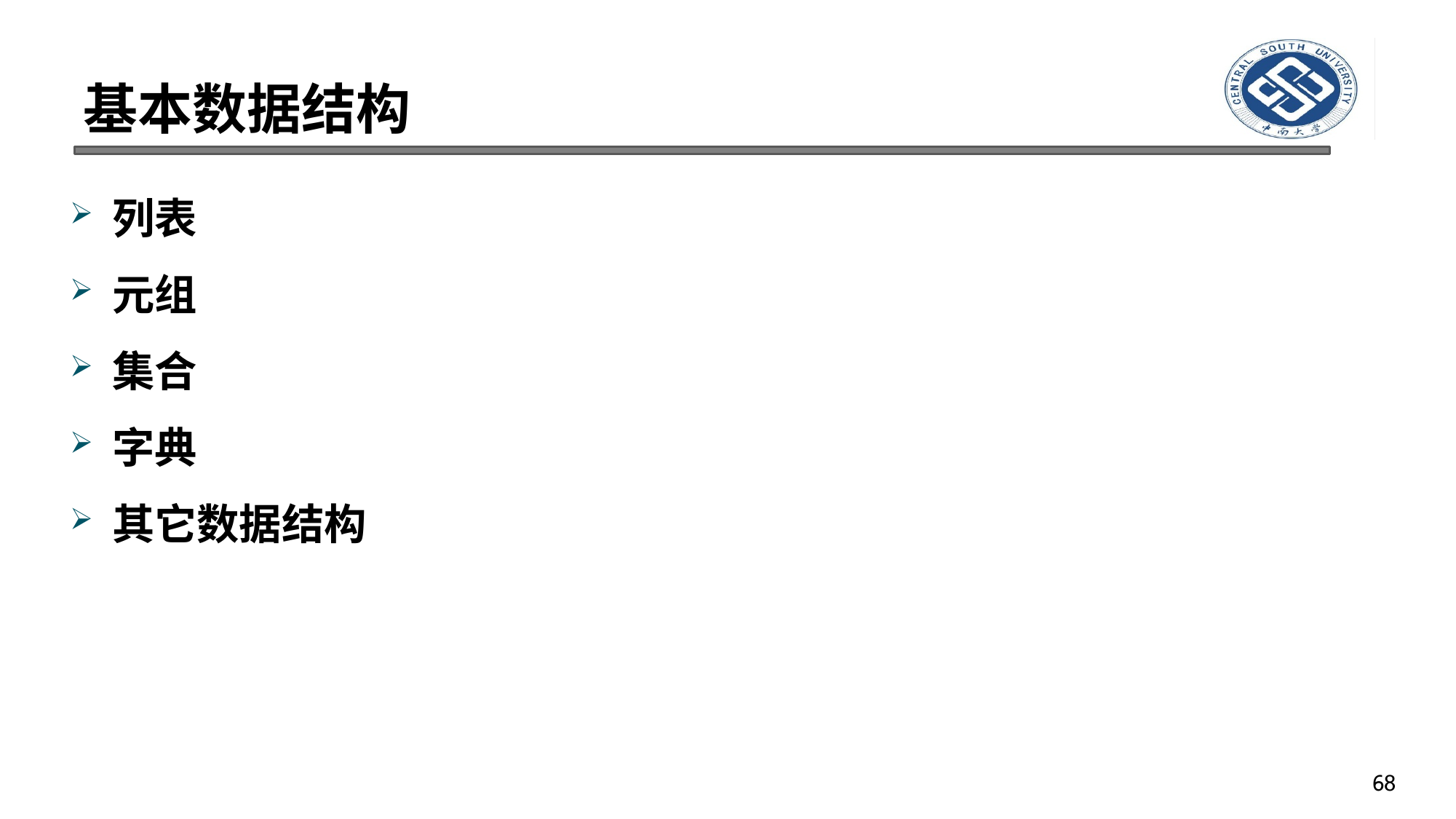

# 基本数据结构
列表
元组
集合
字典
其它数据结构
68